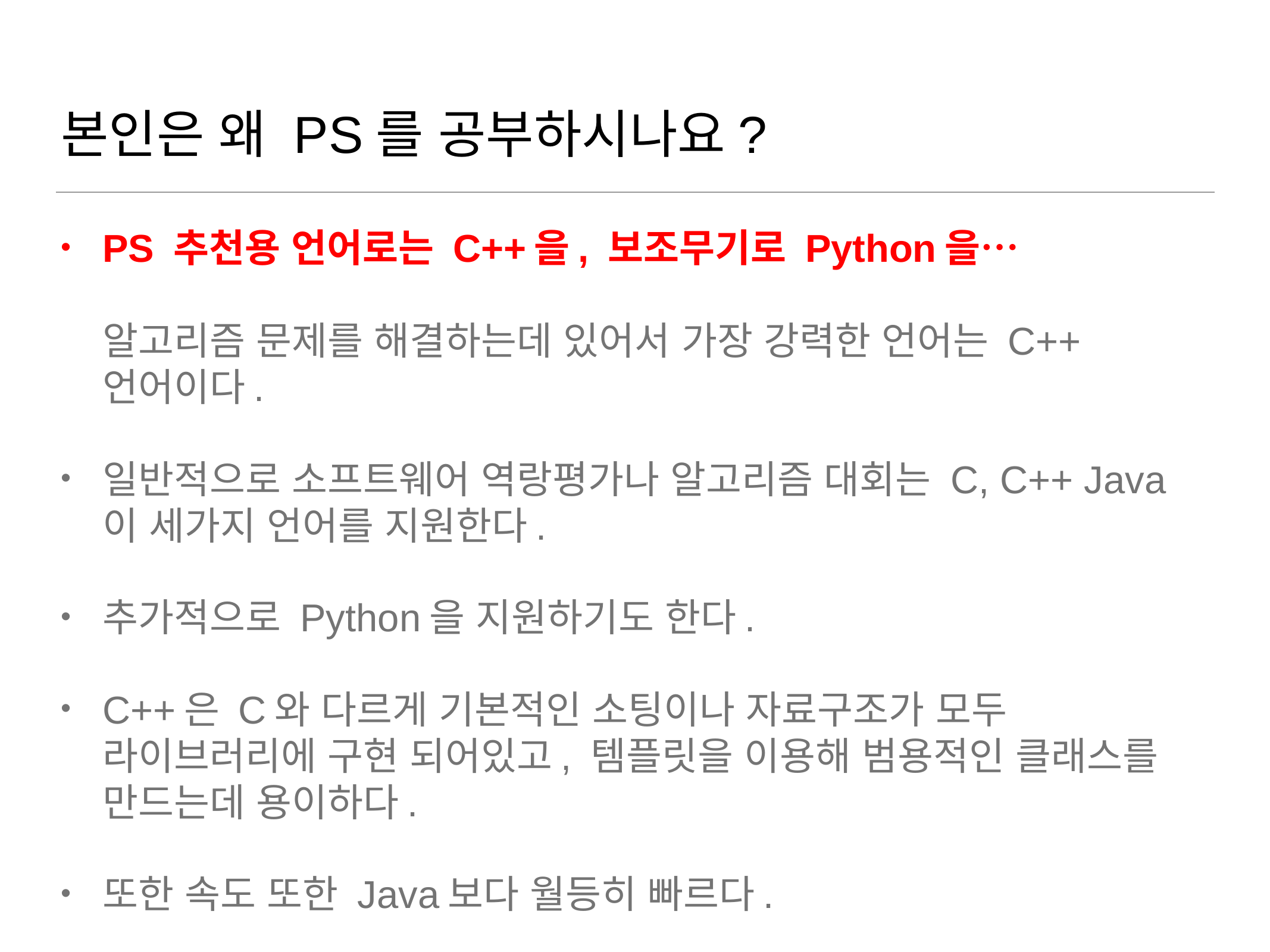

# 본인은 왜 PS를 공부하시나요?
PS 추천용 언어로는 C++을, 보조무기로 Python을…
알고리즘 문제를 해결하는데 있어서 가장 강력한 언어는 C++ 언어이다.
일반적으로 소프트웨어 역랑평가나 알고리즘 대회는 C, C++ Java 이 세가지 언어를 지원한다.
추가적으로 Python을 지원하기도 한다.
C++은 C와 다르게 기본적인 소팅이나 자료구조가 모두 라이브러리에 구현 되어있고, 템플릿을 이용해 범용적인 클래스를 만드는데 용이하다.
또한 속도 또한 Java보다 월등히 빠르다.